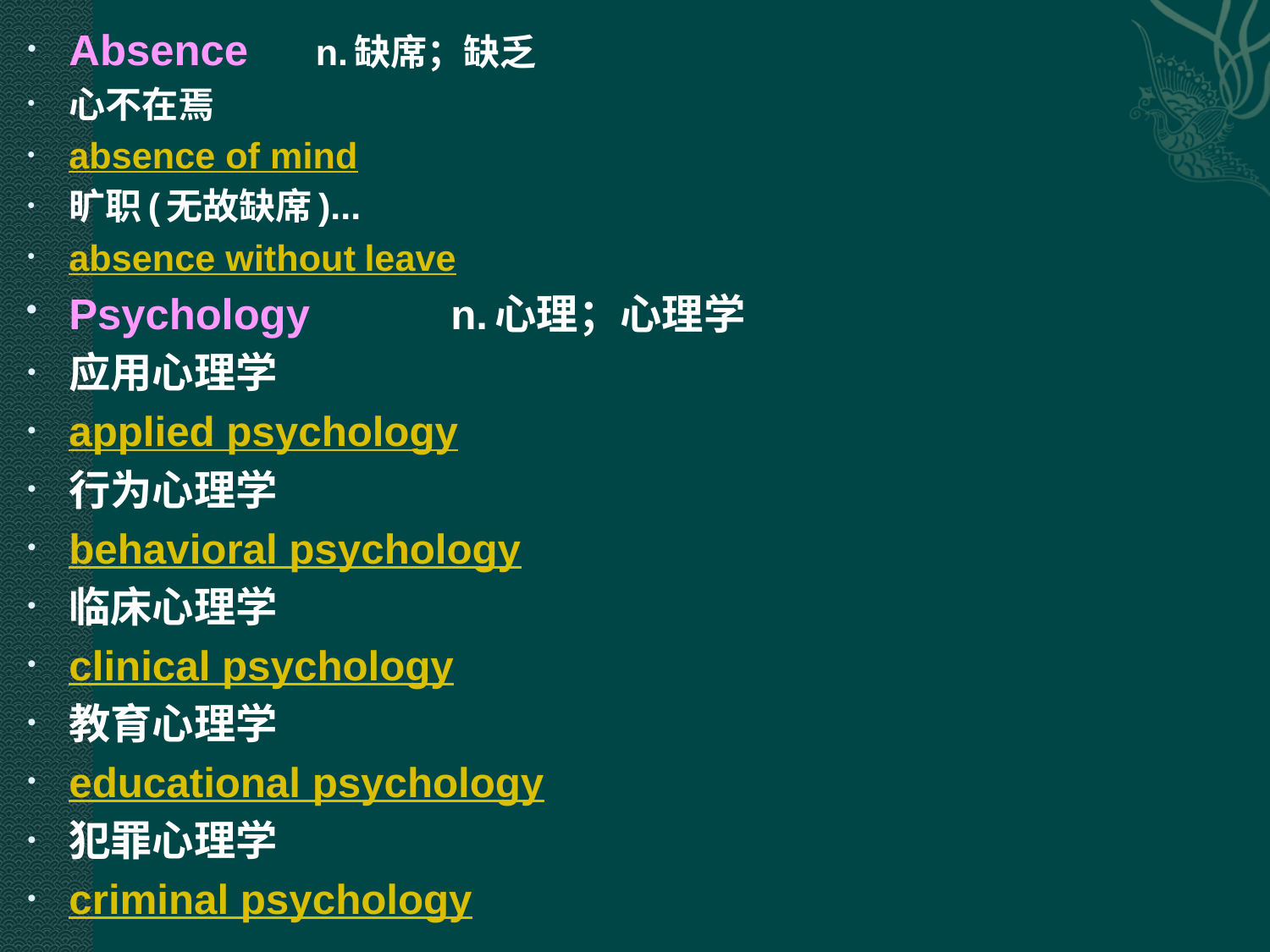

Absence 　 n.缺席；缺乏
心不在焉
absence of mind
旷职(无故缺席)...
absence without leave
Psychology  　 　 n.心理；心理学
应用心理学
applied psychology
行为心理学
behavioral psychology
临床心理学
clinical psychology
教育心理学
educational psychology
犯罪心理学
criminal psychology